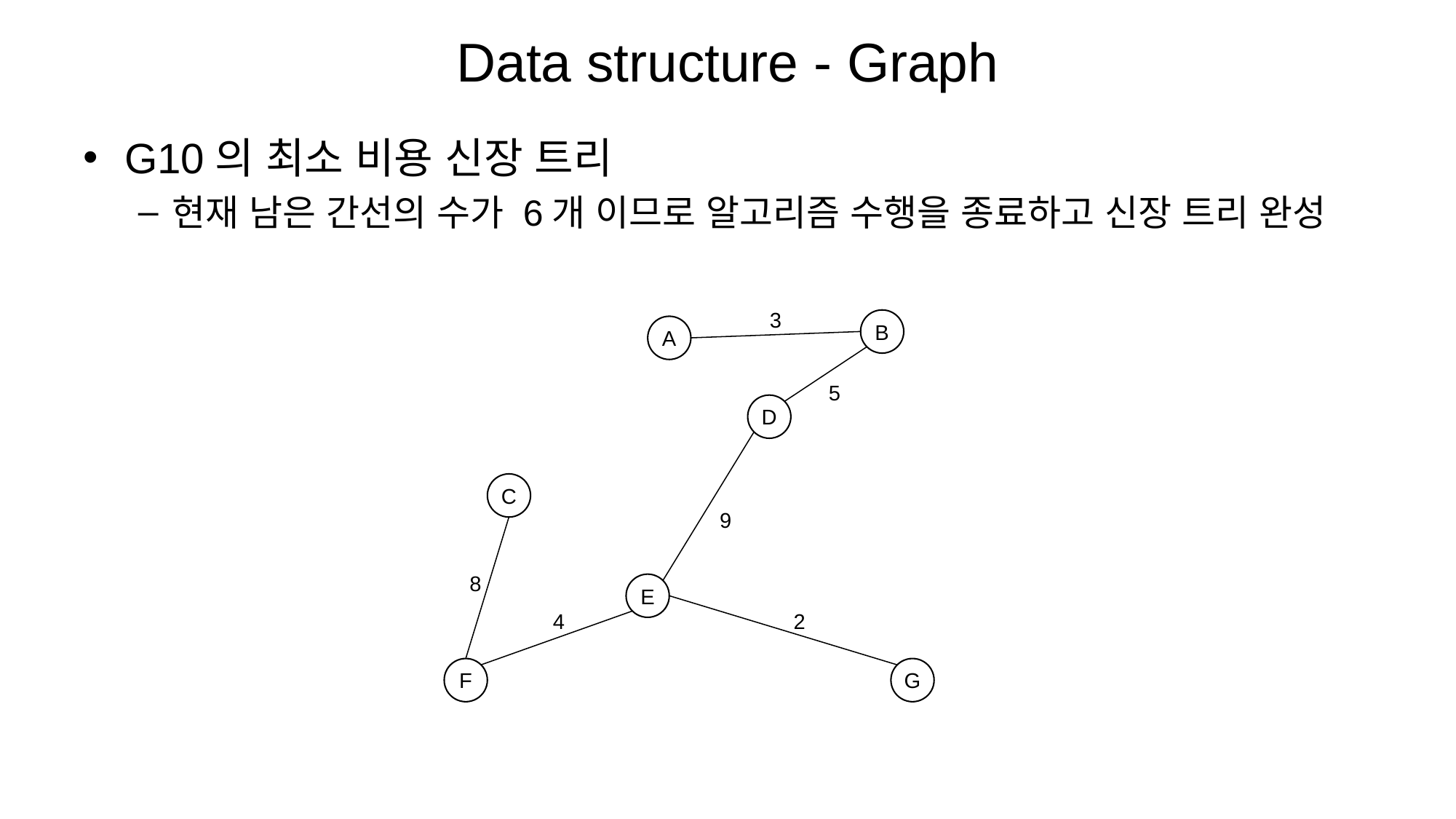

# Data structure - Graph
G10의 최소 비용 신장 트리
현재 남은 간선의 수가 6개 이므로 알고리즘 수행을 종료하고 신장 트리 완성
3
B
A
5
D
C
9
8
E
4
2
F
G